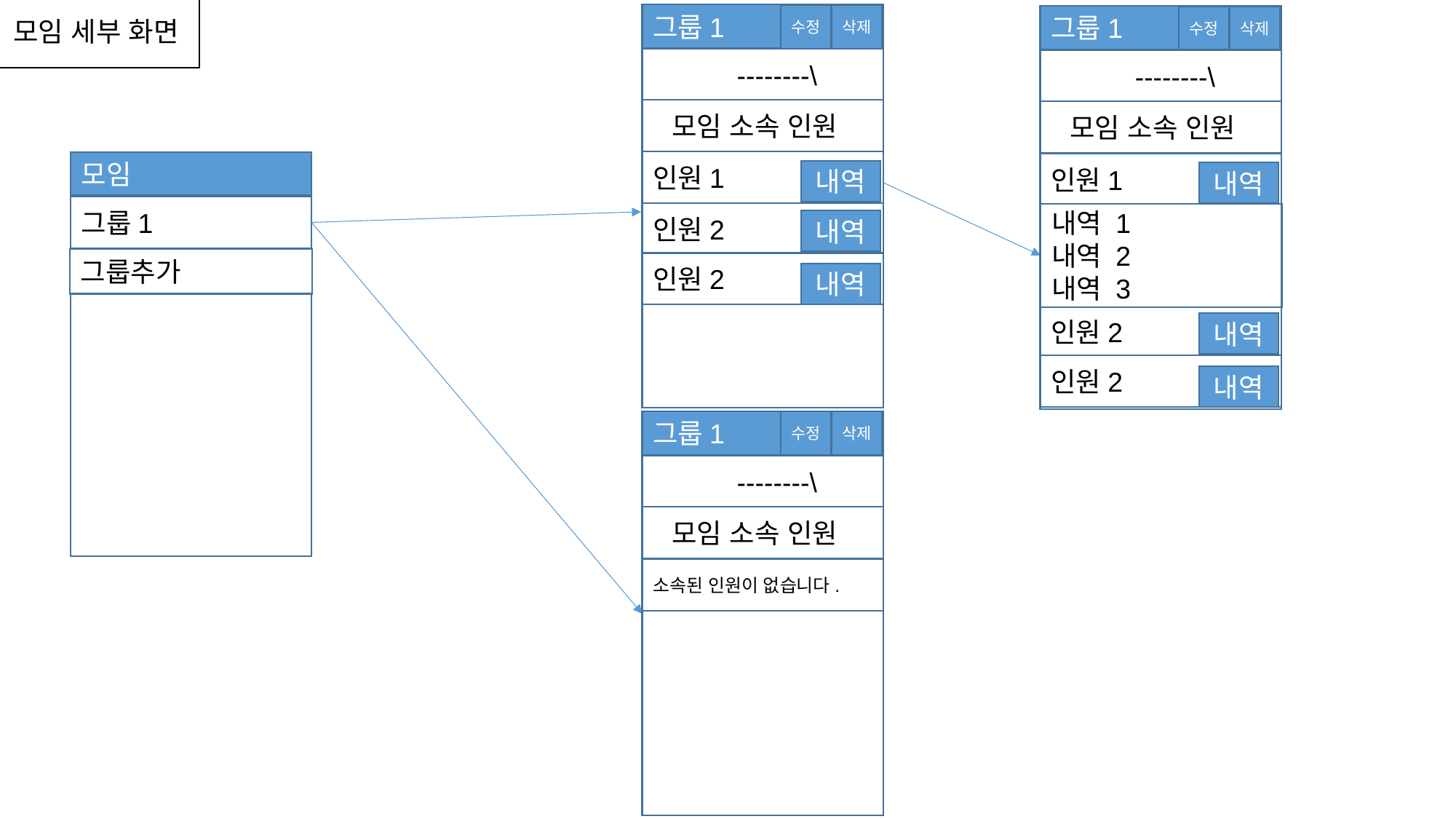

모임 세부 화면
그룹1

수정
삭제
           --------\
  모임 소속 인원
인원1
내역
인원2
내역
인원2
내역
그룹1
수정
삭제

           --------\
  모임 소속 인원
인원1
내역
내역 1
내역 2
내역 3
인원2
내역
인원2
내역
모임

그룹1
그룹추가
그룹1
수정
삭제

           --------\
  모임 소속 인원
소속된 인원이 없습니다.